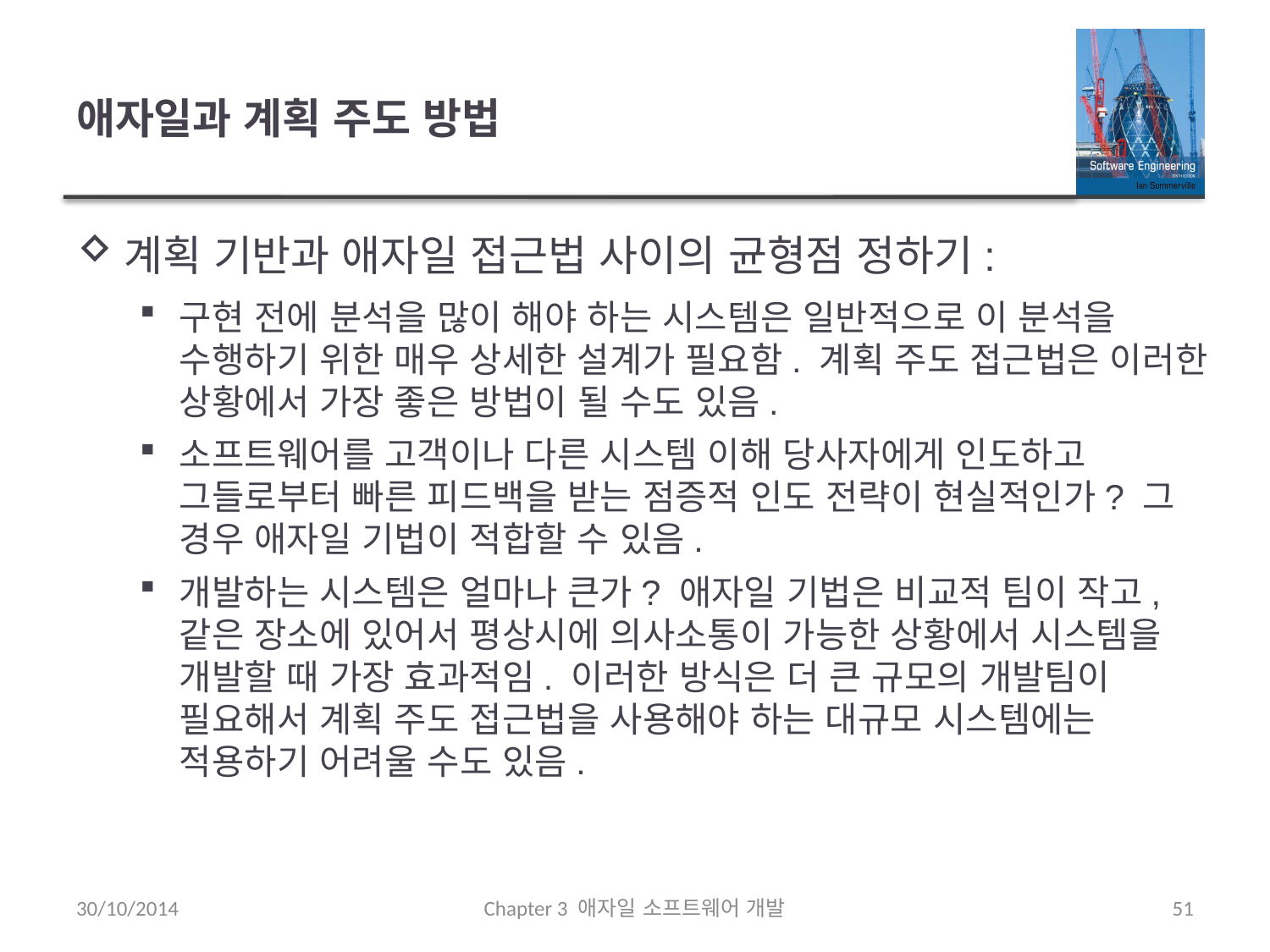

# 애자일과 계획 주도 방법
계획 기반과 애자일 접근법 사이의 균형점 정하기:
구현 전에 분석을 많이 해야 하는 시스템은 일반적으로 이 분석을 수행하기 위한 매우 상세한 설계가 필요함. 계획 주도 접근법은 이러한 상황에서 가장 좋은 방법이 될 수도 있음.
소프트웨어를 고객이나 다른 시스템 이해 당사자에게 인도하고 그들로부터 빠른 피드백을 받는 점증적 인도 전략이 현실적인가? 그 경우 애자일 기법이 적합할 수 있음.
개발하는 시스템은 얼마나 큰가? 애자일 기법은 비교적 팀이 작고, 같은 장소에 있어서 평상시에 의사소통이 가능한 상황에서 시스템을 개발할 때 가장 효과적임. 이러한 방식은 더 큰 규모의 개발팀이 필요해서 계획 주도 접근법을 사용해야 하는 대규모 시스템에는 적용하기 어려울 수도 있음.

30/10/2014
Chapter 3 애자일 소프트웨어 개발
51